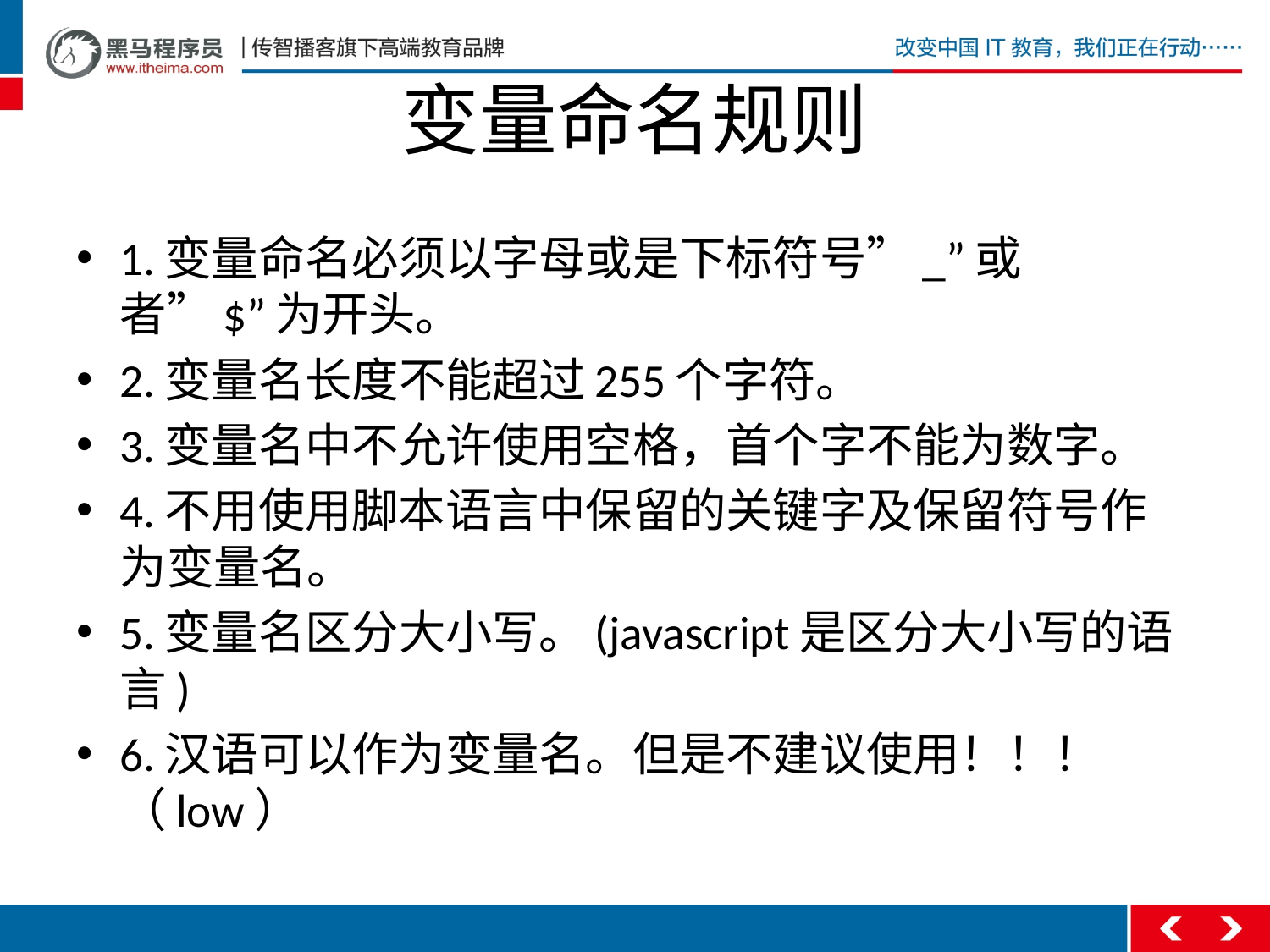

# 变量命名规则
1.变量命名必须以字母或是下标符号”_”或者”$”为开头。
2.变量名长度不能超过255个字符。
3.变量名中不允许使用空格，首个字不能为数字。
4.不用使用脚本语言中保留的关键字及保留符号作为变量名。
5.变量名区分大小写。(javascript是区分大小写的语言)
6.汉语可以作为变量名。但是不建议使用！！！（low）